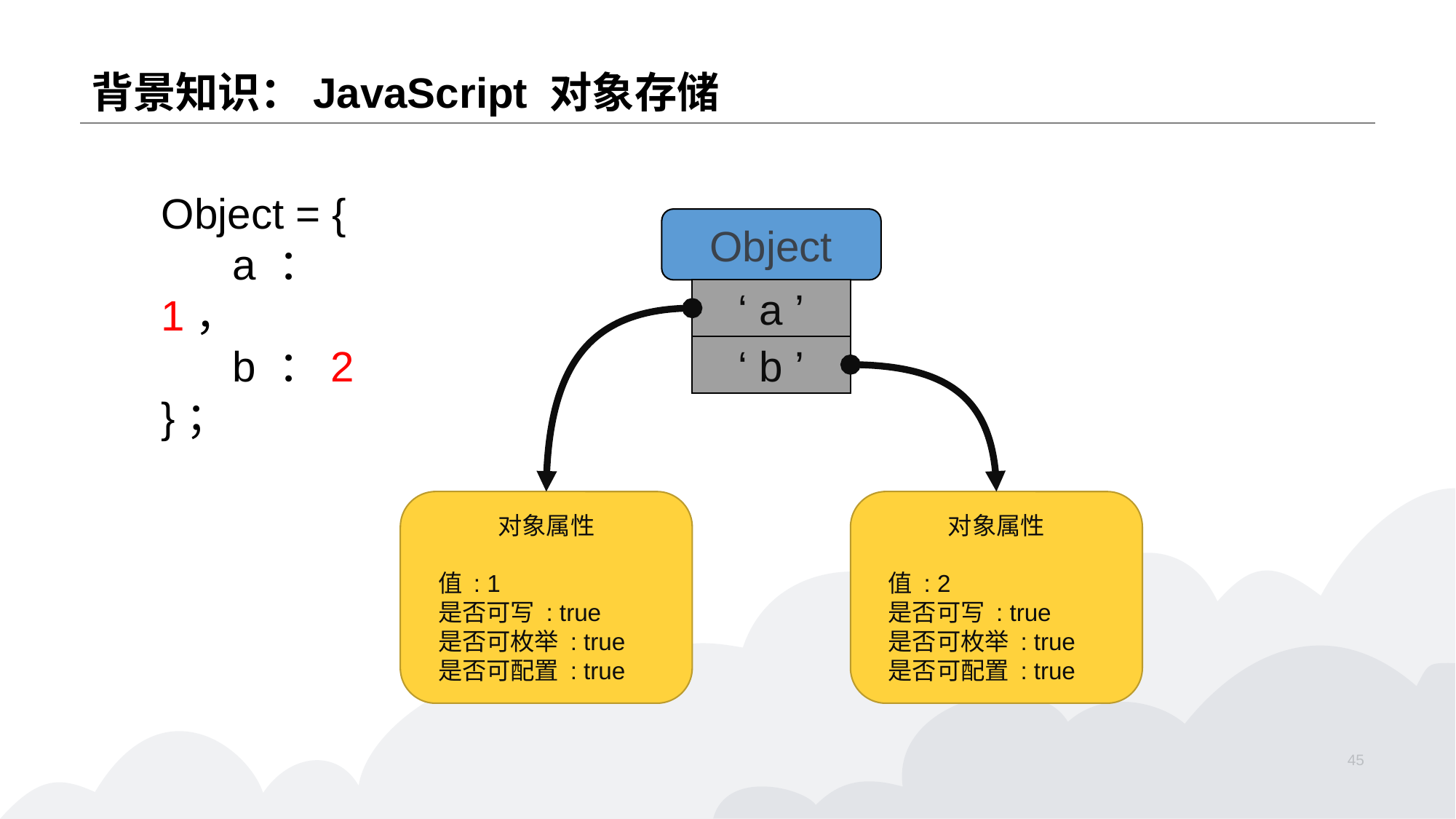

# 背景知识：JavaScript 对象存储
Object = {
      a ：1，
      b ：2
}；
Object
‘ a ’
‘ b ’
对象属性

  值 : 1
  是否可写 : true
  是否可枚举 : true
  是否可配置 : true
对象属性

  值 : 2
  是否可写 : true
  是否可枚举 : true
  是否可配置 : true

45